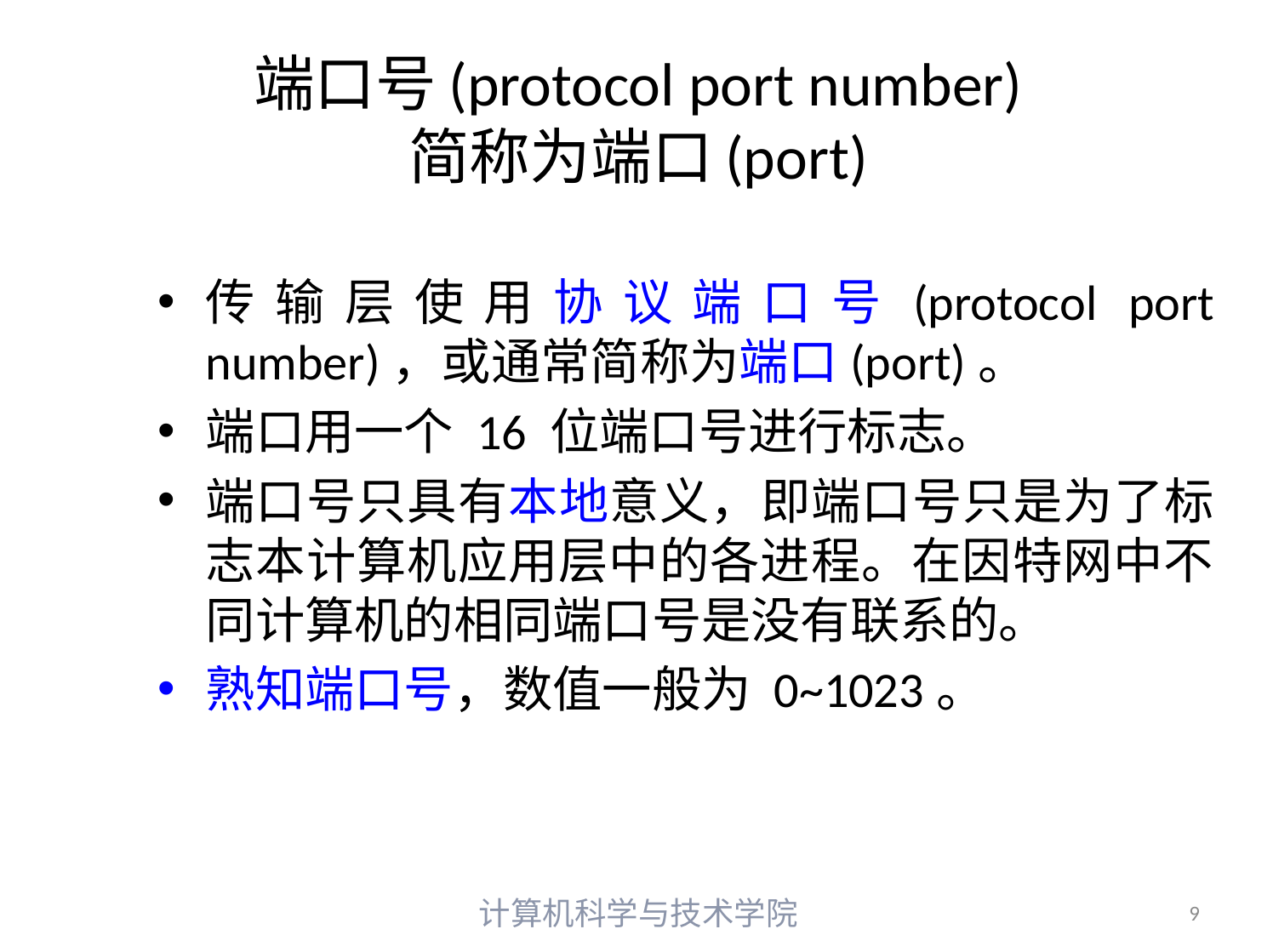

# 端口号(protocol port number) 简称为端口(port)
传输层使用协议端口号(protocol port number)，或通常简称为端口(port)。
端口用一个 16 位端口号进行标志。
端口号只具有本地意义，即端口号只是为了标志本计算机应用层中的各进程。在因特网中不同计算机的相同端口号是没有联系的。
熟知端口号，数值一般为 0~1023。

计算机科学与技术学院
9